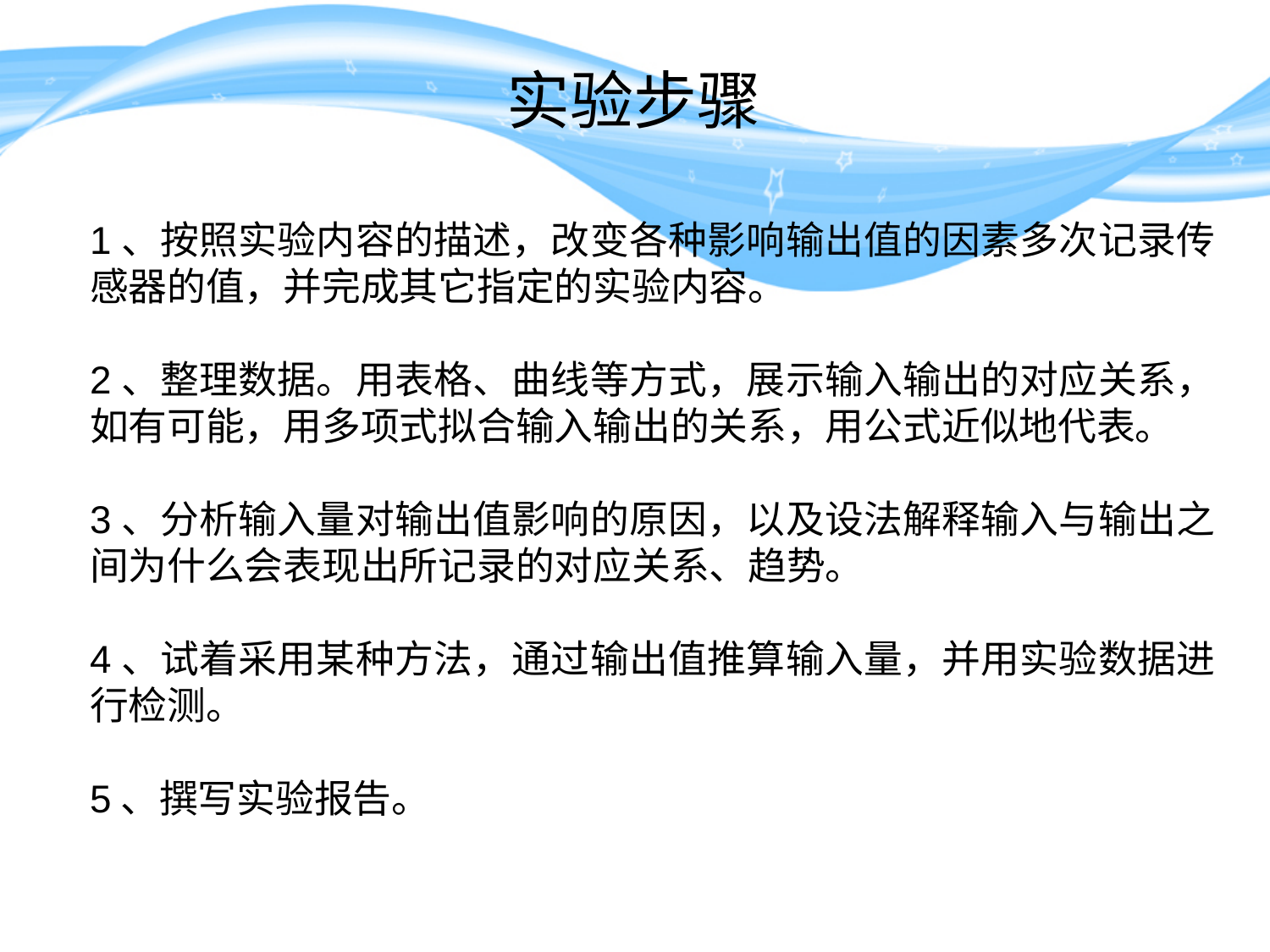

实验步骤
1、按照实验内容的描述，改变各种影响输出值的因素多次记录传感器的值，并完成其它指定的实验内容。

2、整理数据。用表格、曲线等方式，展示输入输出的对应关系，如有可能，用多项式拟合输入输出的关系，用公式近似地代表。

3、分析输入量对输出值影响的原因，以及设法解释输入与输出之间为什么会表现出所记录的对应关系、趋势。

4、试着采用某种方法，通过输出值推算输入量，并用实验数据进行检测。

5、撰写实验报告。